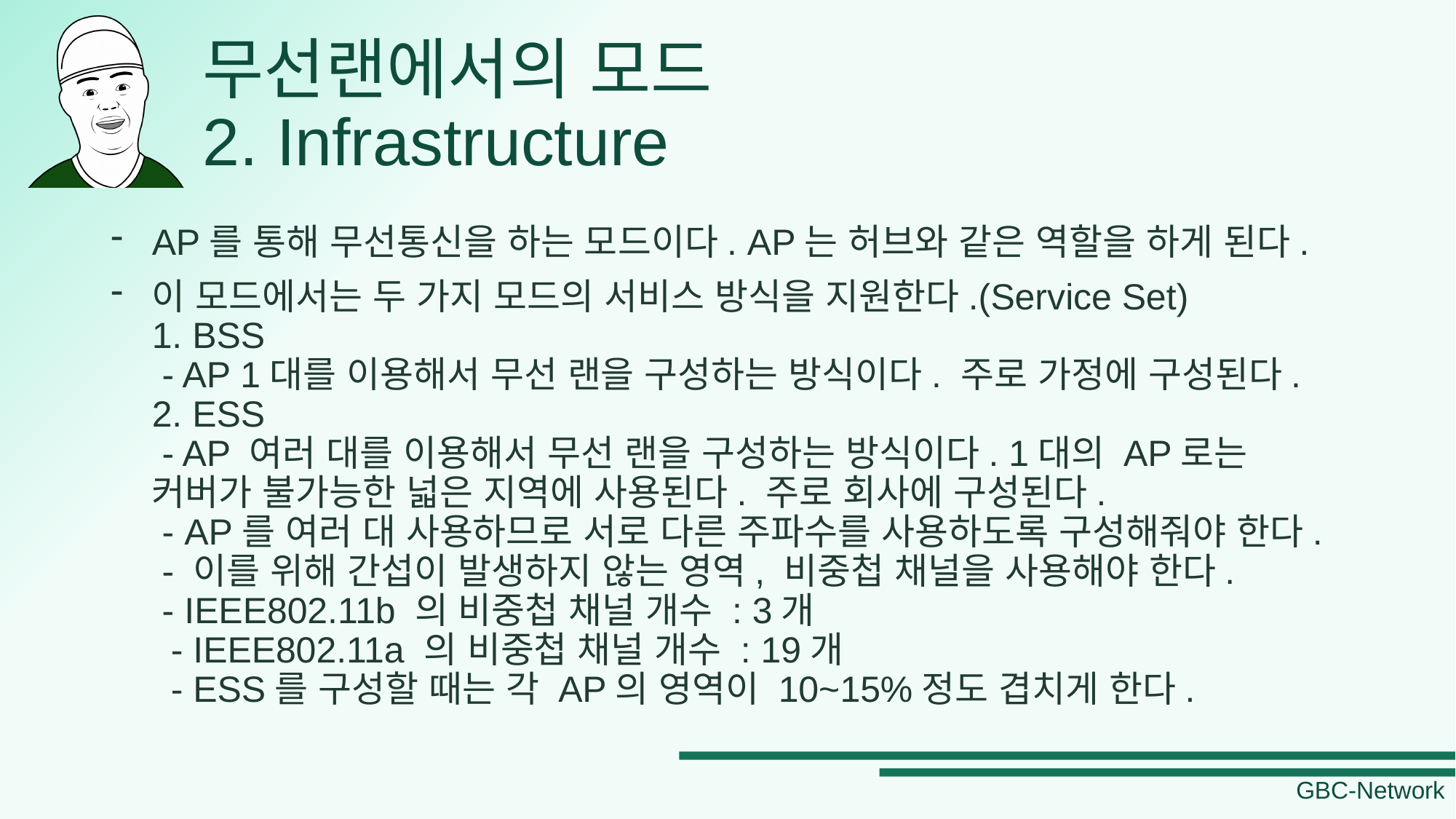

# 무선랜에서의 모드 2. Infrastructure
AP를 통해 무선통신을 하는 모드이다. AP는 허브와 같은 역할을 하게 된다.
이 모드에서는 두 가지 모드의 서비스 방식을 지원한다.(Service Set)
1. BSS
 - AP 1대를 이용해서 무선 랜을 구성하는 방식이다. 주로 가정에 구성된다.
2. ESS
 - AP 여러 대를 이용해서 무선 랜을 구성하는 방식이다. 1대의 AP로는 커버가 불가능한 넓은 지역에 사용된다. 주로 회사에 구성된다.
 - AP를 여러 대 사용하므로 서로 다른 주파수를 사용하도록 구성해줘야 한다.
 - 이를 위해 간섭이 발생하지 않는 영역, 비중첩 채널을 사용해야 한다.
 - IEEE802.11b 의 비중첩 채널 개수 : 3개
 - IEEE802.11a 의 비중첩 채널 개수 : 19개
 - ESS를 구성할 때는 각 AP의 영역이 10~15%정도 겹치게 한다.